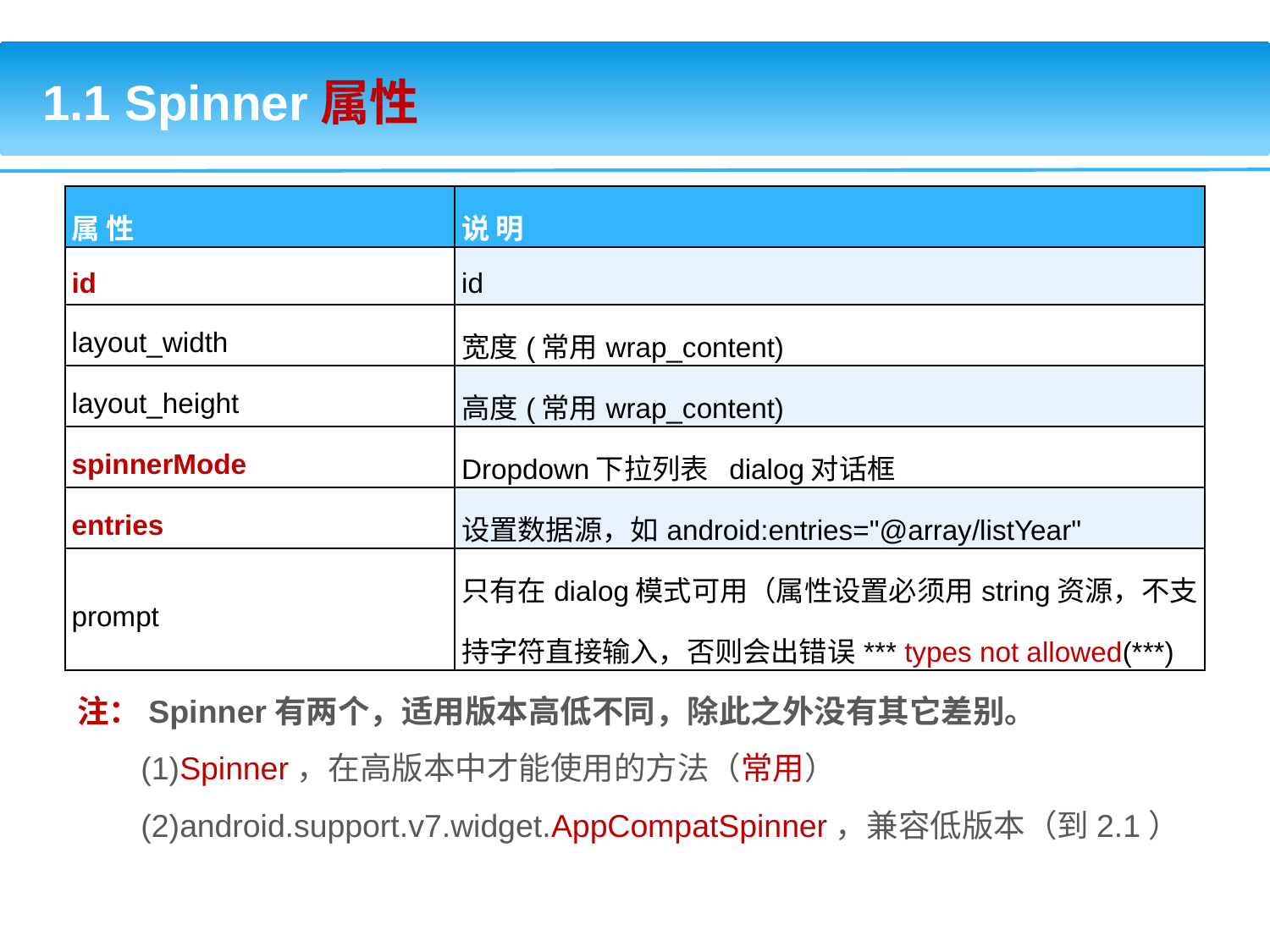

1.1 Spinner属性
| 属 性 | 说 明 |
| --- | --- |
| id | id |
| layout\_width | 宽度(常用wrap\_content) |
| layout\_height | 高度(常用wrap\_content) |
| spinnerMode | Dropdown下拉列表 dialog对话框 |
| entries | 设置数据源，如android:entries="@array/listYear" |
| prompt | 只有在dialog模式可用（属性设置必须用string资源，不支持字符直接输入，否则会出错误\*\*\* types not allowed(\*\*\*) |
注：Spinner有两个，适用版本高低不同，除此之外没有其它差别。
(1)Spinner，在高版本中才能使用的方法（常用）
(2)android.support.v7.widget.AppCompatSpinner，兼容低版本（到2.1）